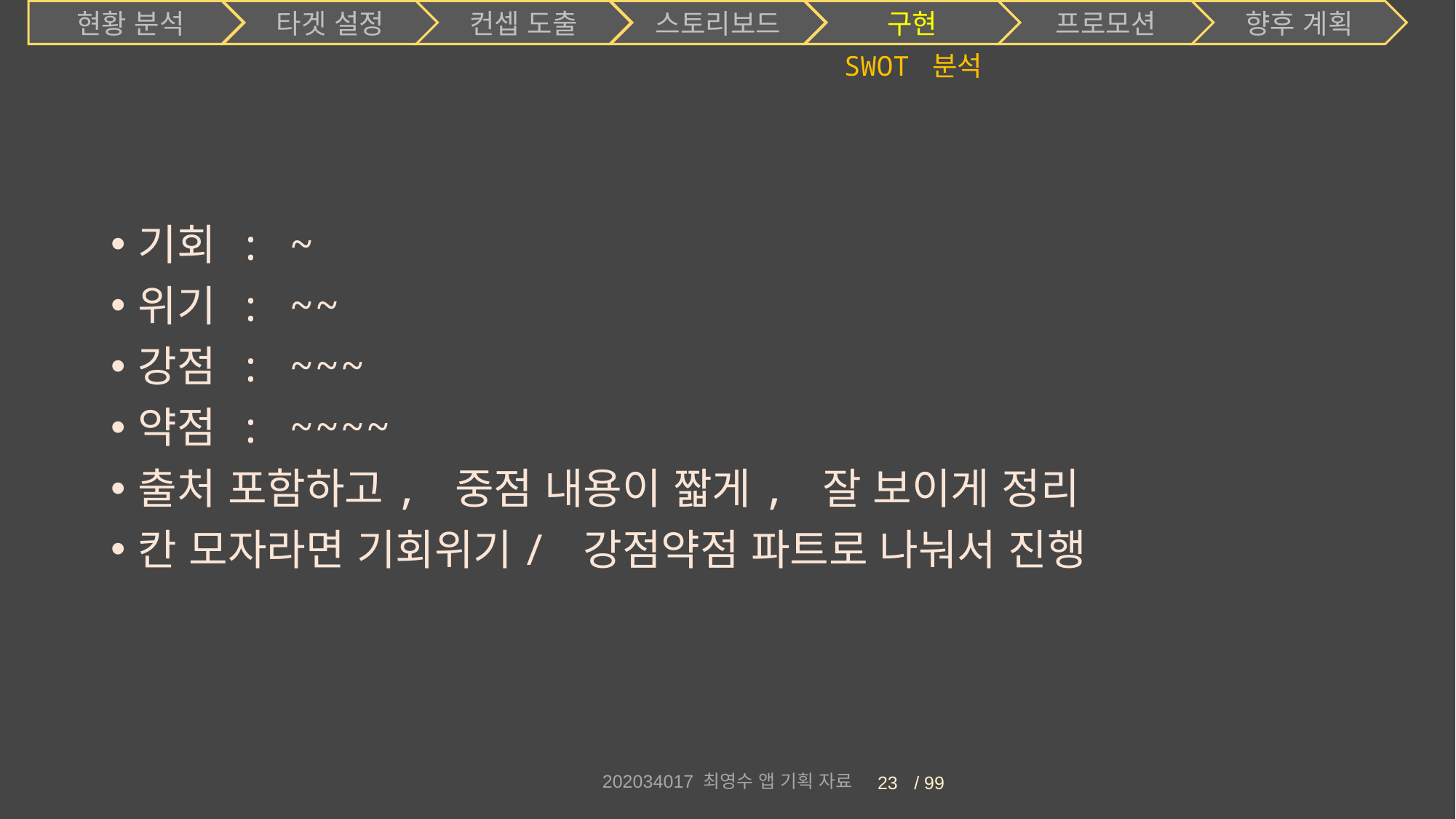

현황 분석
타겟 설정
컨셉 도출
스토리보드
구현
프로모션
향후 계획
# SWOT 분석
기회 : ~
위기 : ~~
강점 : ~~~
약점 : ~~~~
출처 포함하고, 중점 내용이 짧게, 잘 보이게 정리
칸 모자라면 기회위기/ 강점약점 파트로 나눠서 진행
202034017 최영수 앱 기획 자료
23